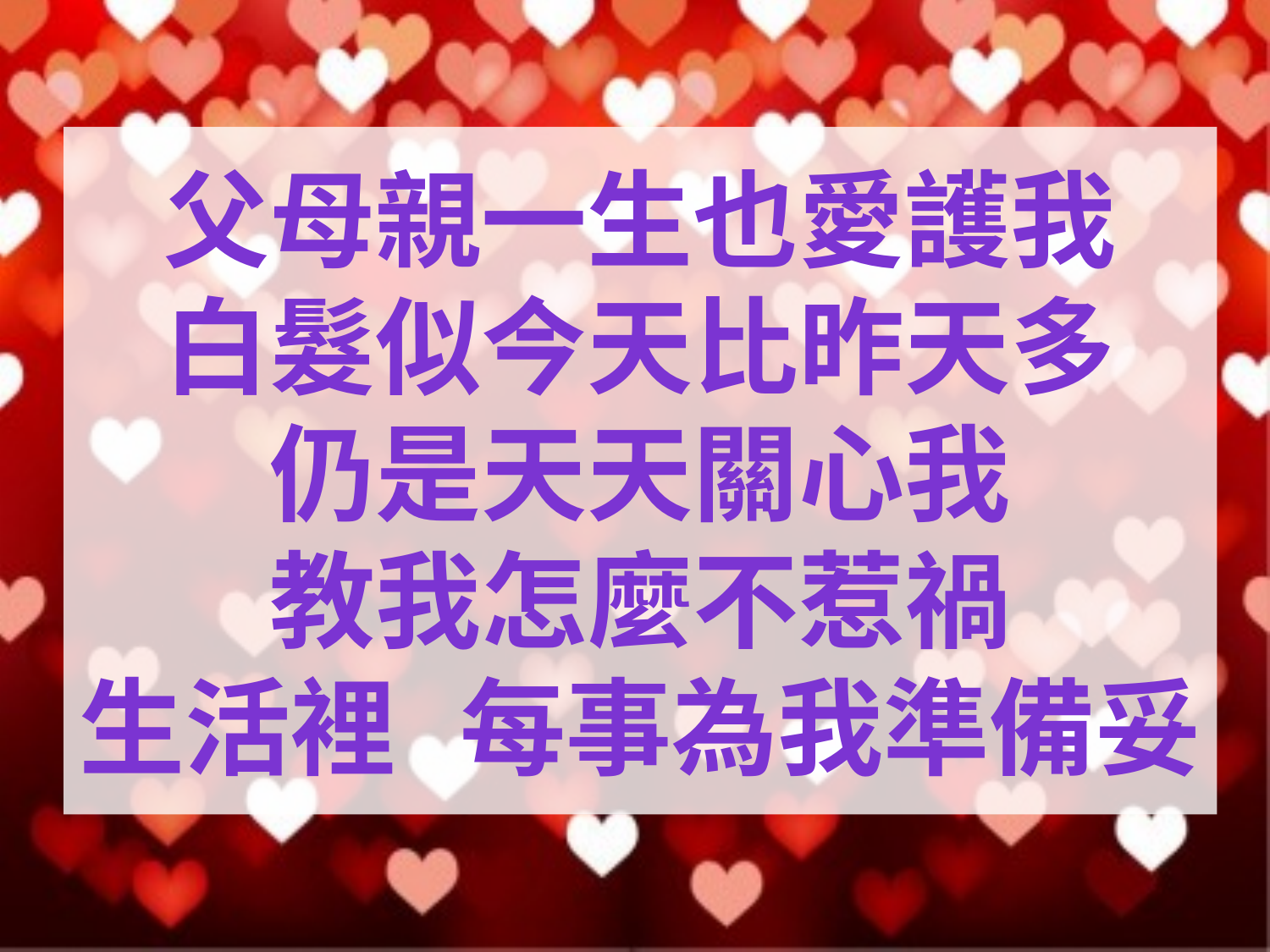

# 父母親一生也愛護我 白髮似今天比昨天多 仍是天天關心我 教我怎麼不惹禍 生活裡	每事為我準備妥